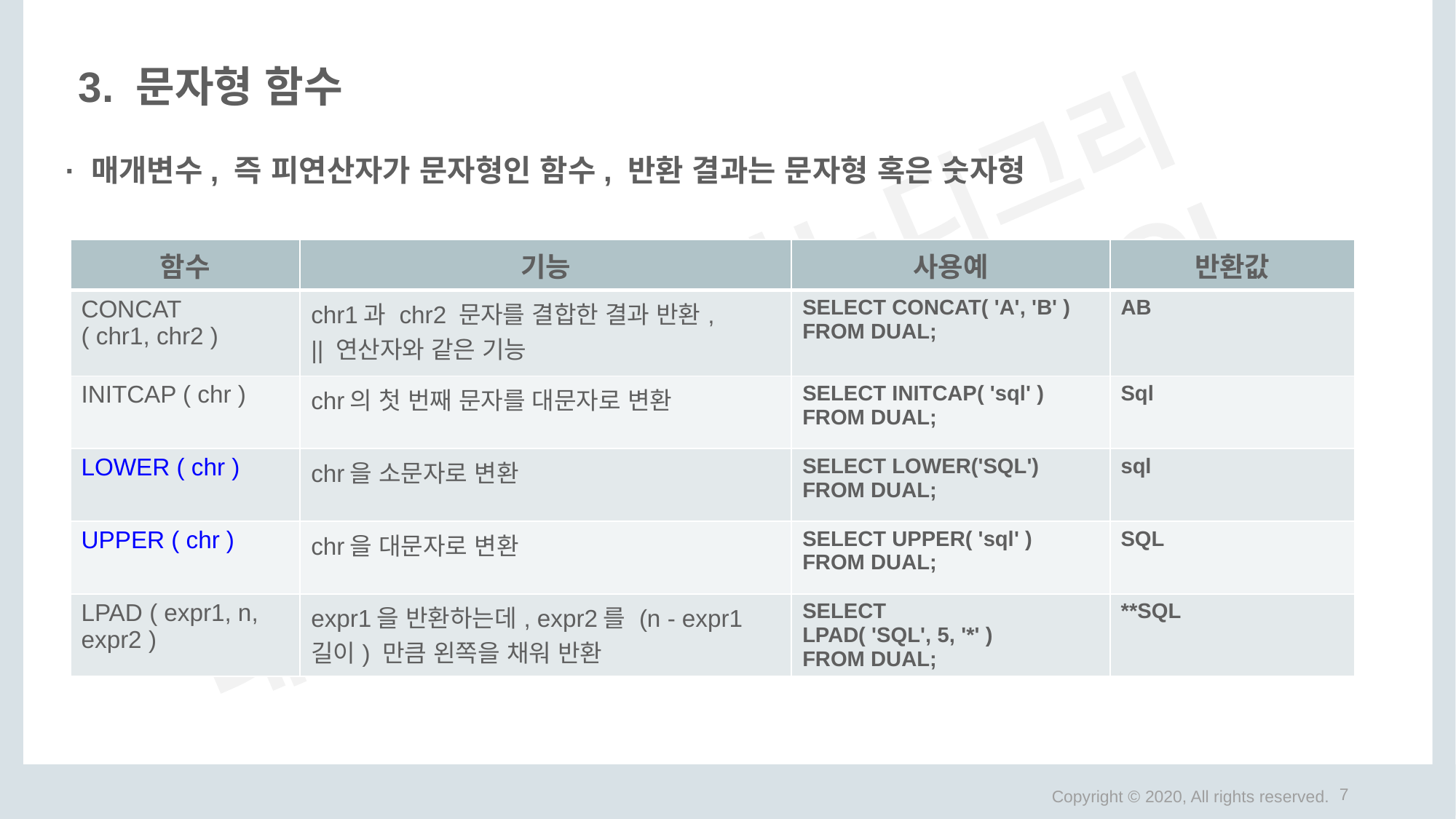

# 3. 문자형 함수
· 매개변수, 즉 피연산자가 문자형인 함수, 반환 결과는 문자형 혹은 숫자형
| 함수 | 기능 | 사용예 | 반환값 |
| --- | --- | --- | --- |
| CONCAT ( chr1, chr2 ) | chr1과 chr2 문자를 결합한 결과 반환, || 연산자와 같은 기능 | SELECT CONCAT( 'A', 'B' ) FROM DUAL; | AB |
| INITCAP ( chr ) | chr의 첫 번째 문자를 대문자로 변환 | SELECT INITCAP( 'sql' ) FROM DUAL; | Sql |
| LOWER ( chr ) | chr을 소문자로 변환 | SELECT LOWER('SQL') FROM DUAL; | sql |
| UPPER ( chr ) | chr을 대문자로 변환 | SELECT UPPER( 'sql' ) FROM DUAL; | SQL |
| LPAD ( expr1, n, expr2 ) | expr1을 반환하는데, expr2를 (n - expr1 길이) 만큼 왼쪽을 채워 반환 | SELECT LPAD( 'SQL', 5, '\*' ) FROM DUAL; | \*\*SQL |